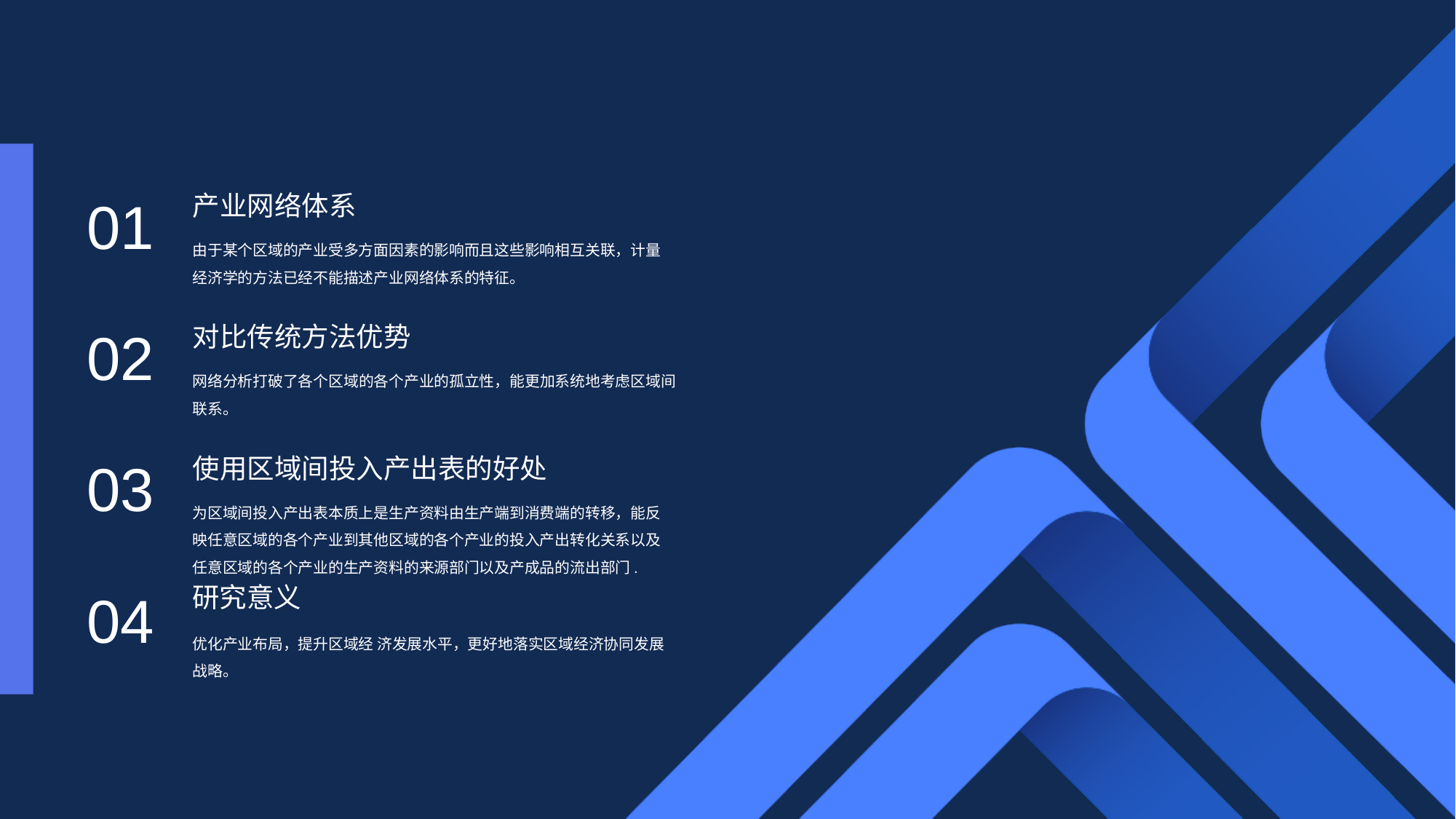

产业网络体系
01
由于某个区域的产业受多方面因素的影响而且这些影响相互关联，计量经济学的方法已经不能描述产业网络体系的特征。
02
对比传统方法优势
网络分析打破了各个区域的各个产业的孤立性，能更加系统地考虑区域间联系。
03
使用区域间投入产出表的好处
为区域间投入产出表本质上是生产资料由生产端到消费端的转移，能反映任意区域的各个产业到其他区域的各个产业的投入产出转化关系以及任意区域的各个产业的生产资料的来源部门以及产成品的流出部门.
研究意义
04
优化产业布局，提升区域经 济发展水平，更好地落实区域经济协同发展战略。